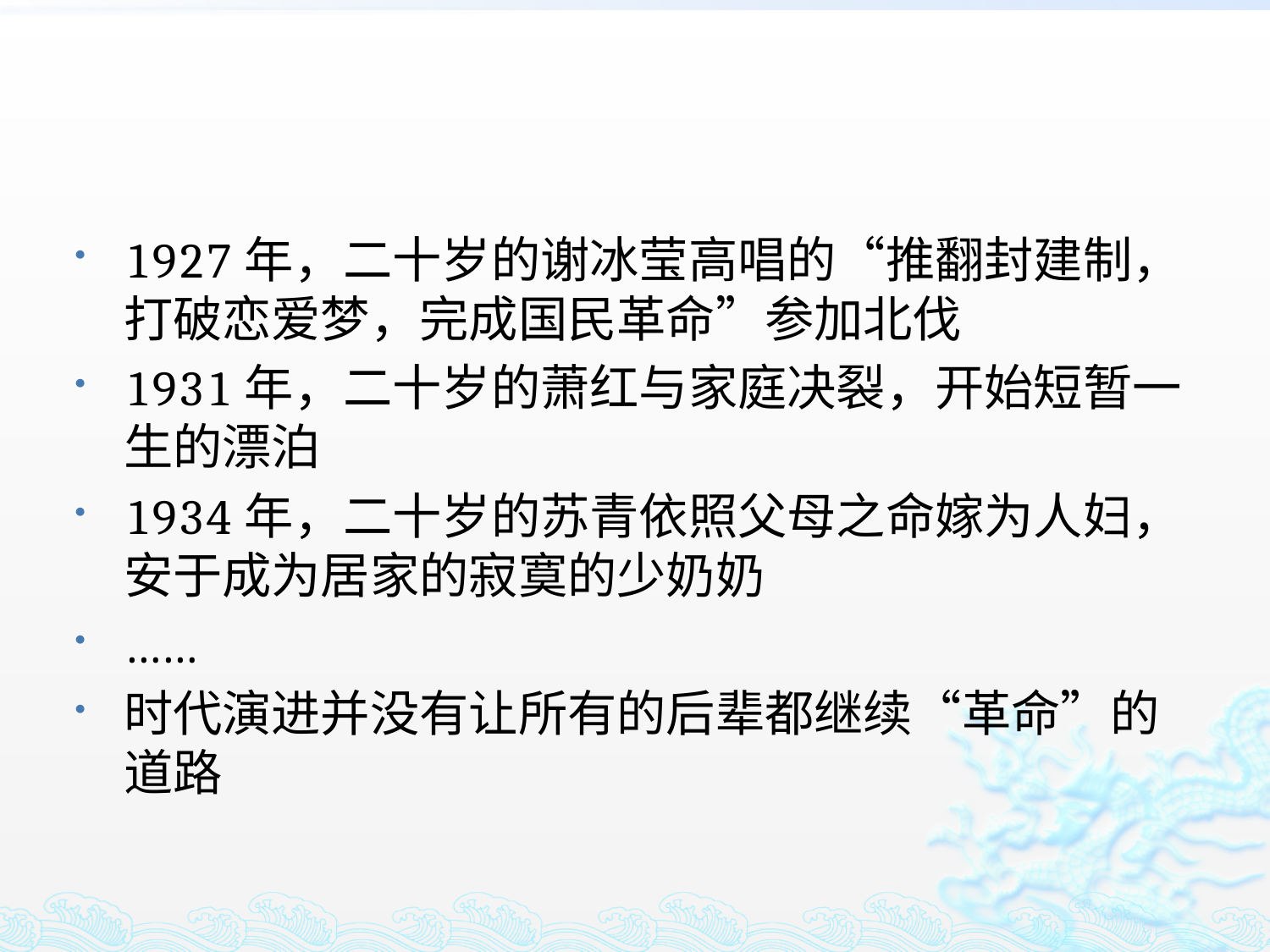

#
1927年，二十岁的谢冰莹高唱的“推翻封建制，打破恋爱梦，完成国民革命”参加北伐
1931年，二十岁的萧红与家庭决裂，开始短暂一生的漂泊
1934年，二十岁的苏青依照父母之命嫁为人妇，安于成为居家的寂寞的少奶奶
……
时代演进并没有让所有的后辈都继续“革命”的道路